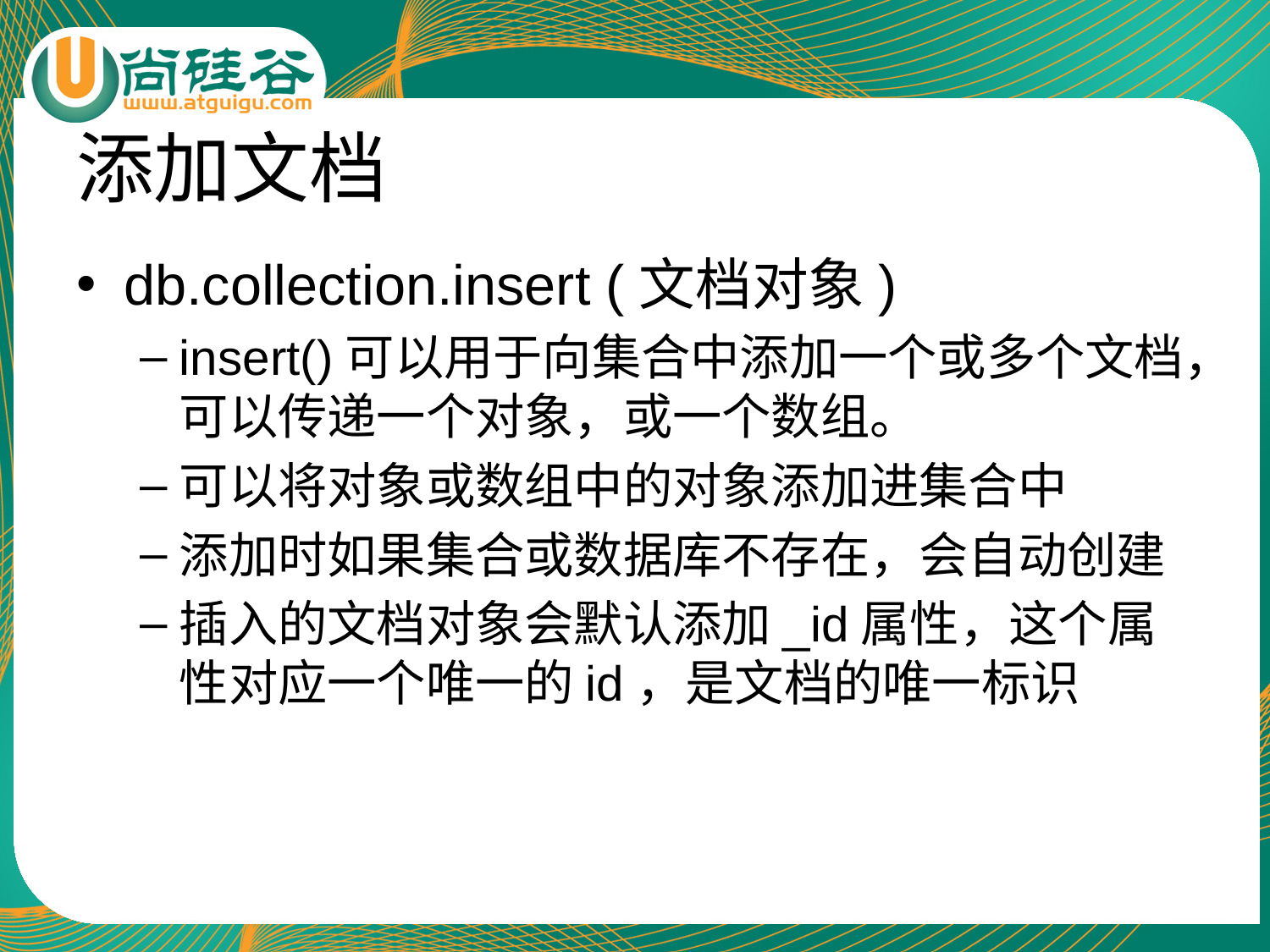

# 添加文档
db.collection.insert (文档对象)
insert()可以用于向集合中添加一个或多个文档，可以传递一个对象，或一个数组。
可以将对象或数组中的对象添加进集合中
添加时如果集合或数据库不存在，会自动创建
插入的文档对象会默认添加_id属性，这个属性对应一个唯一的id，是文档的唯一标识